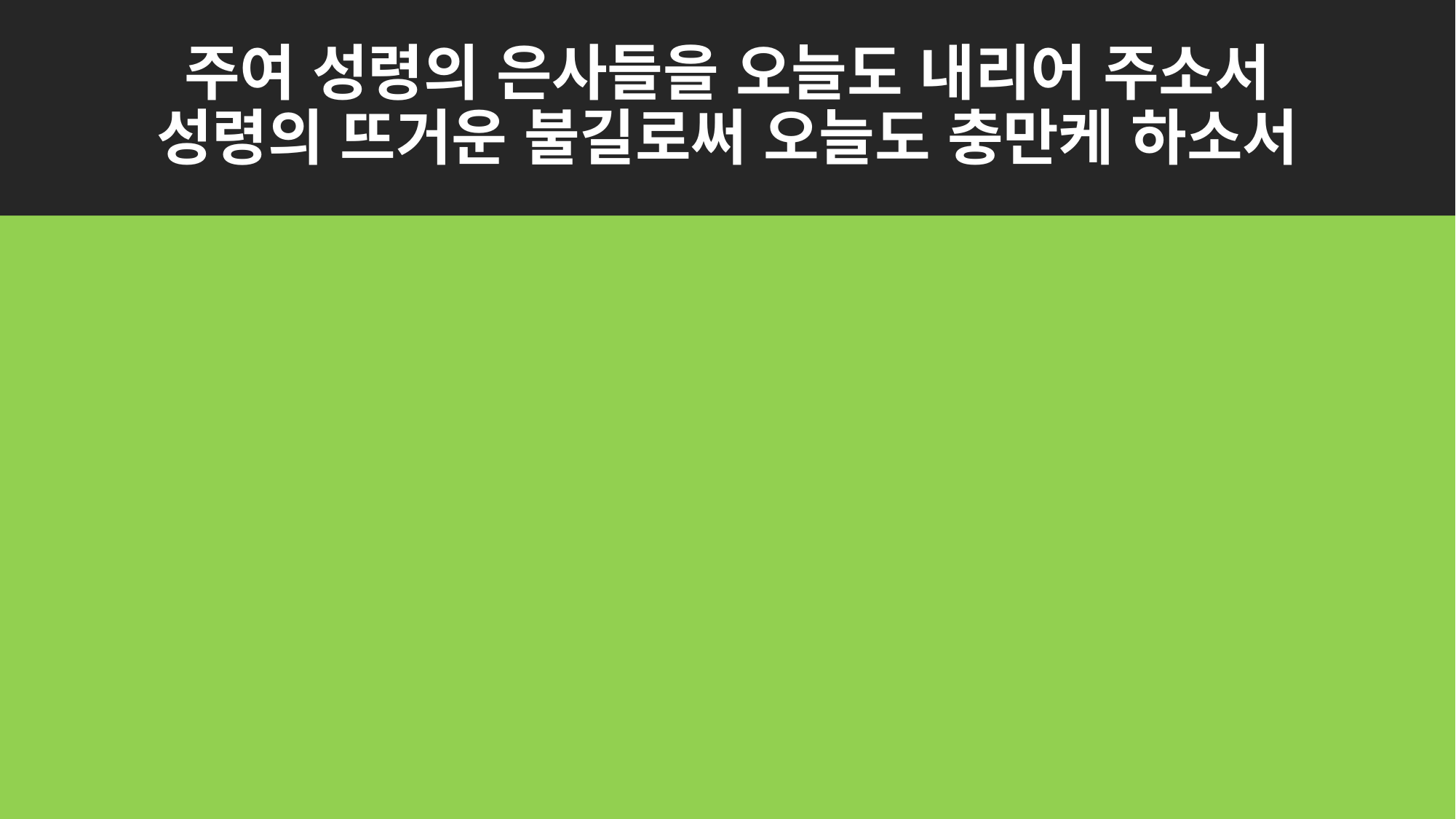

# 주여 성령의 은사들을 오늘도 내리어 주소서
성령의 뜨거운 불길로써 오늘도 충만케 하소서